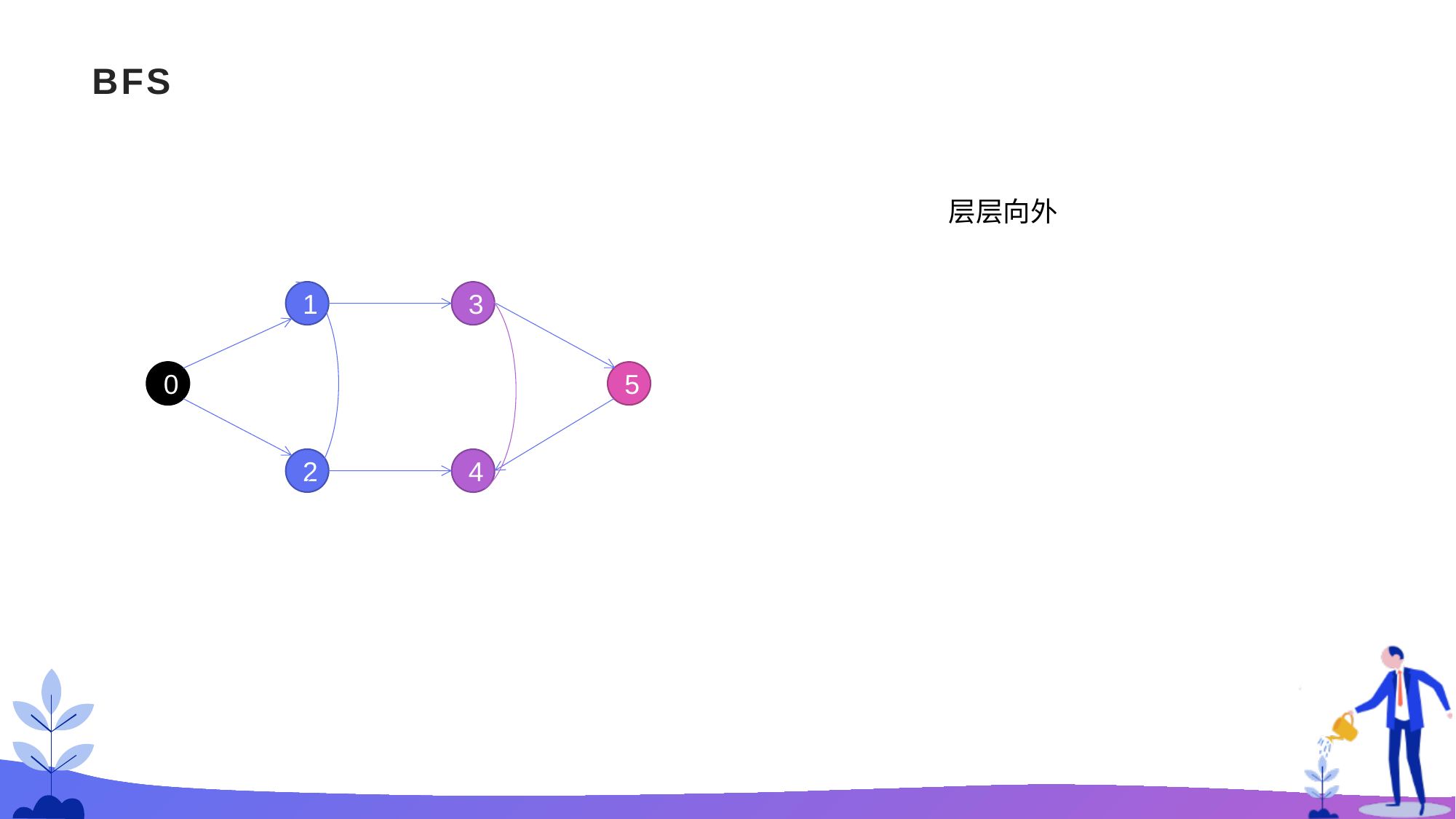

# BFS
层层向外
1
3

0
5
2
4